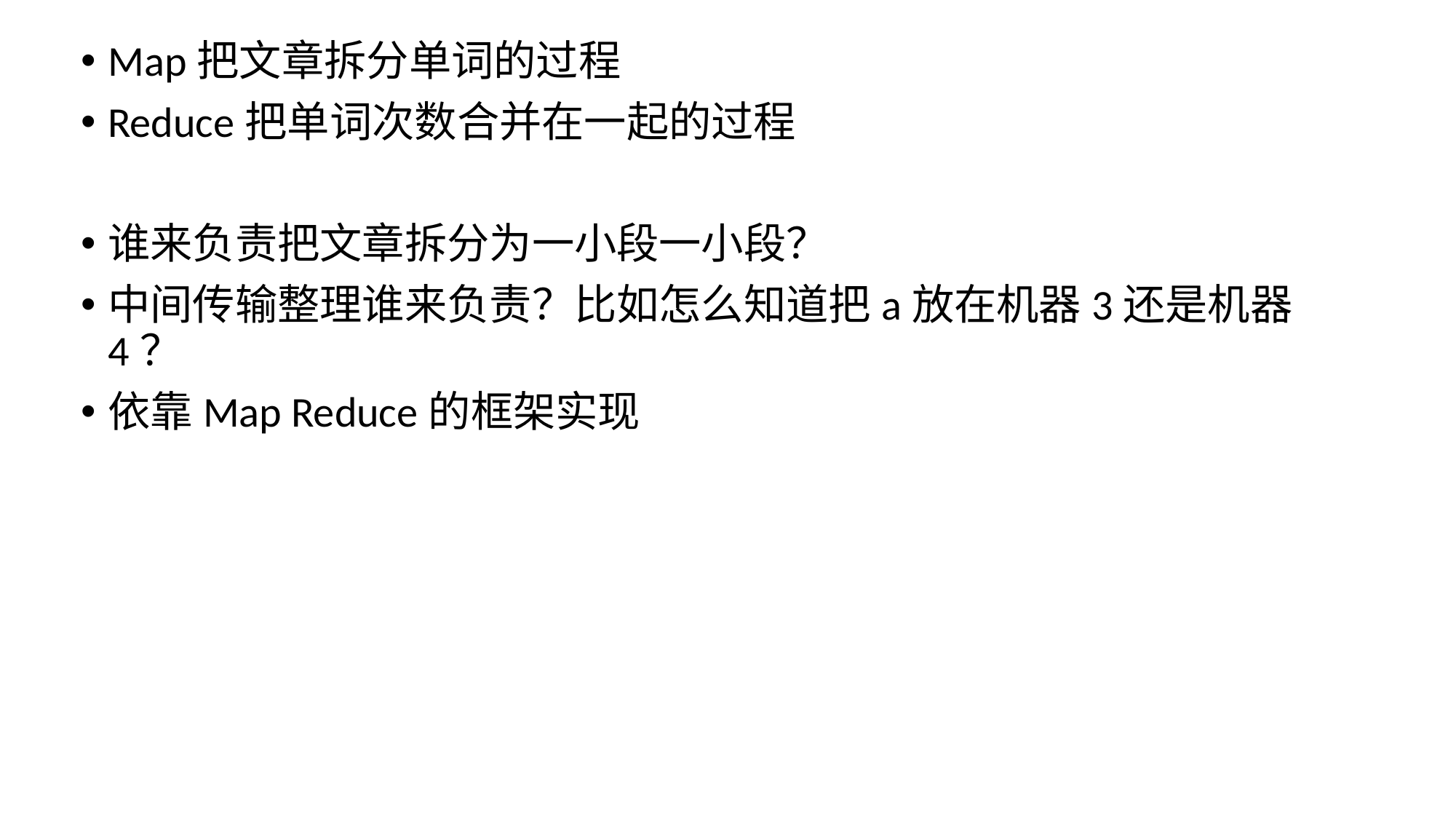

Map把文章拆分单词的过程
Reduce把单词次数合并在一起的过程

谁来负责把文章拆分为一小段一小段？
中间传输整理谁来负责？比如怎么知道把a放在机器3还是机器4？
依靠Map Reduce的框架实现